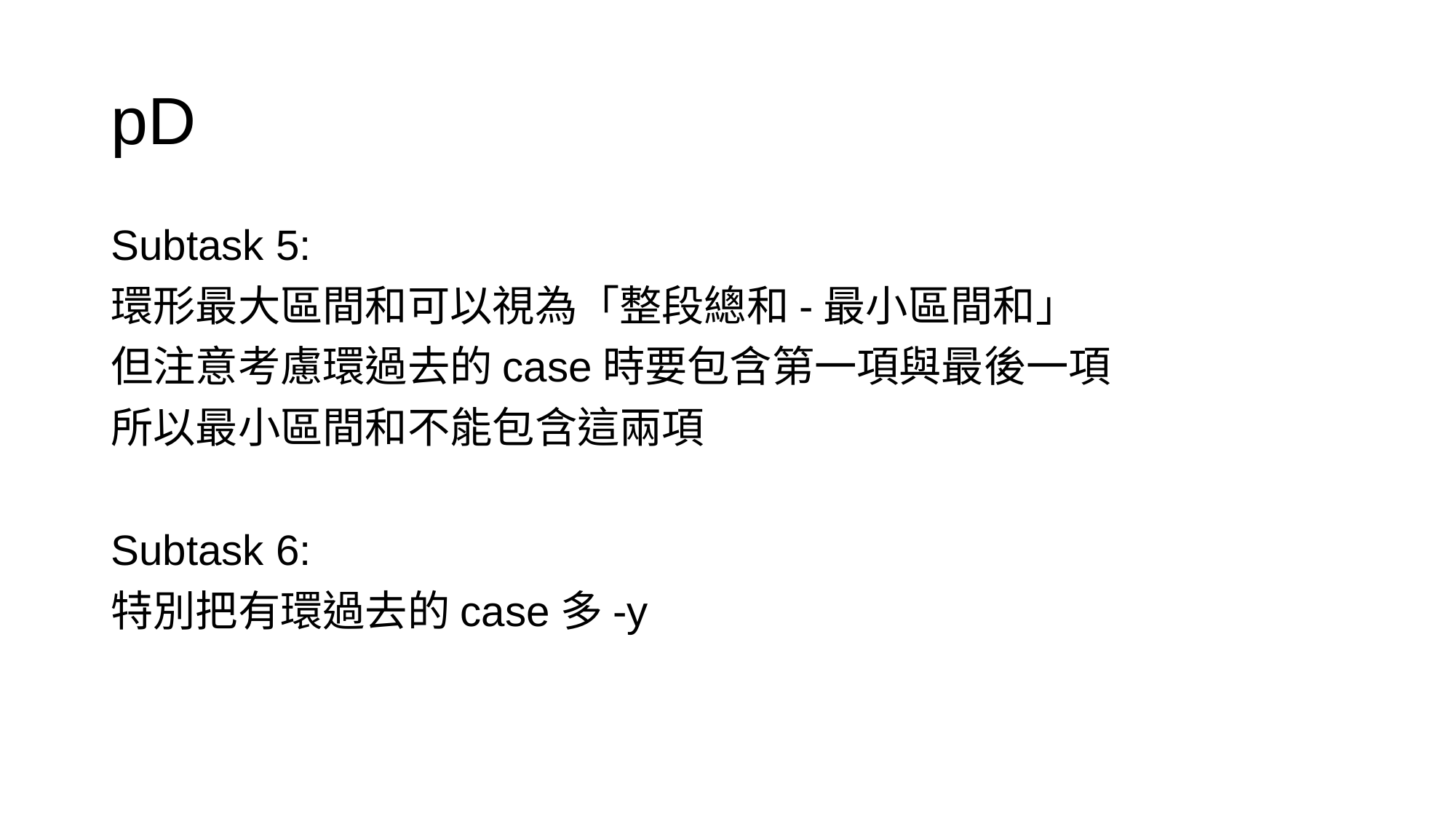

# pD
Subtask 5:
環形最大區間和可以視為「整段總和-最小區間和」
但注意考慮環過去的case時要包含第一項與最後一項
所以最小區間和不能包含這兩項

Subtask 6:
特別把有環過去的case多-y